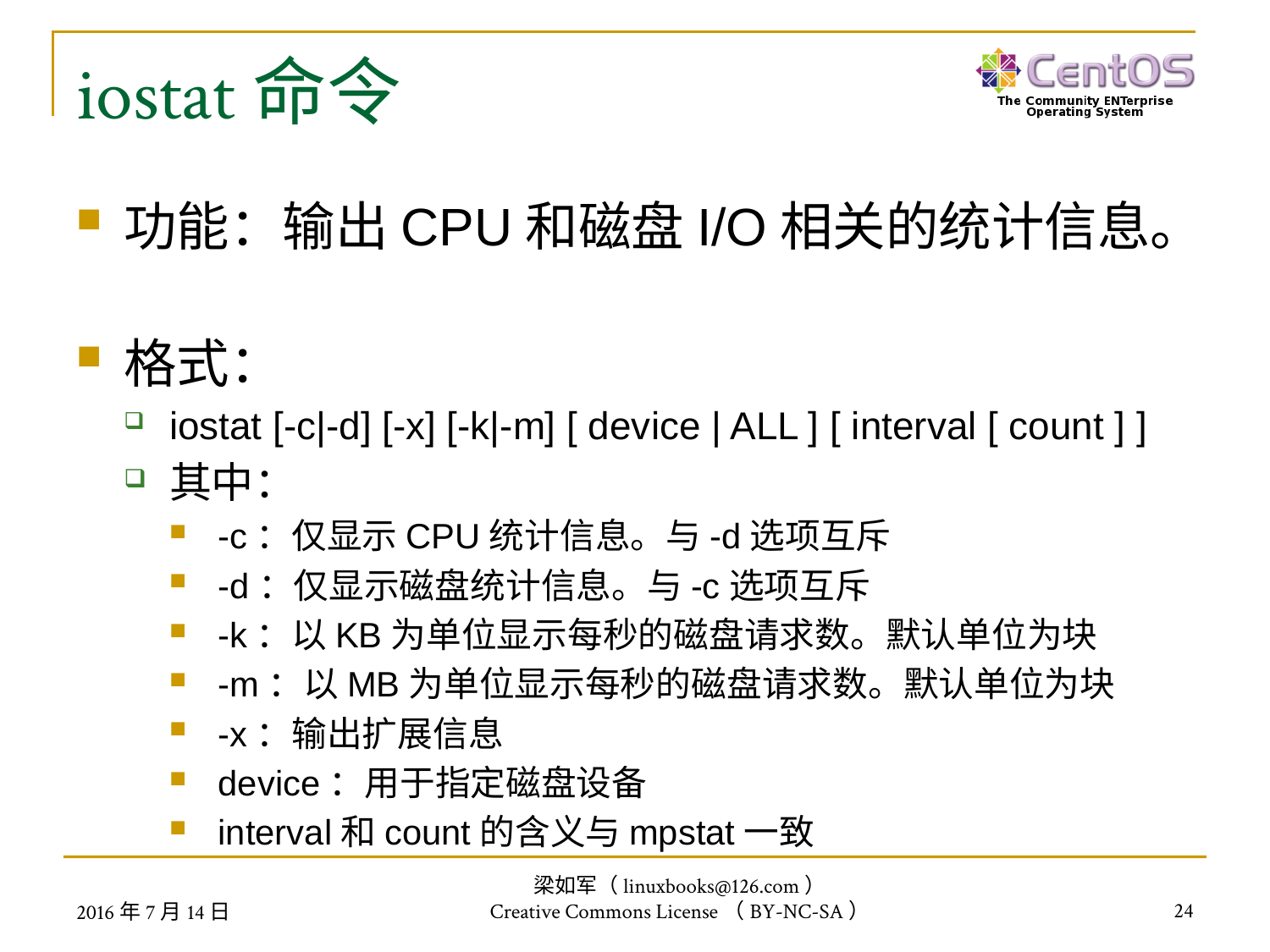

# iostat命令
功能：输出CPU和磁盘I/O相关的统计信息。
格式：
iostat [-c|-d] [-x] [-k|-m] [ device | ALL ] [ interval [ count ] ]
其中：
-c：仅显示CPU统计信息。与-d选项互斥
-d：仅显示磁盘统计信息。与-c选项互斥
-k：以KB为单位显示每秒的磁盘请求数。默认单位为块
-m：以MB为单位显示每秒的磁盘请求数。默认单位为块
-x：输出扩展信息
device：用于指定磁盘设备
interval和count的含义与mpstat一致
梁如军（linuxbooks@126.com）
Creative Commons License（BY-NC-SA）
2016年7月14日
24